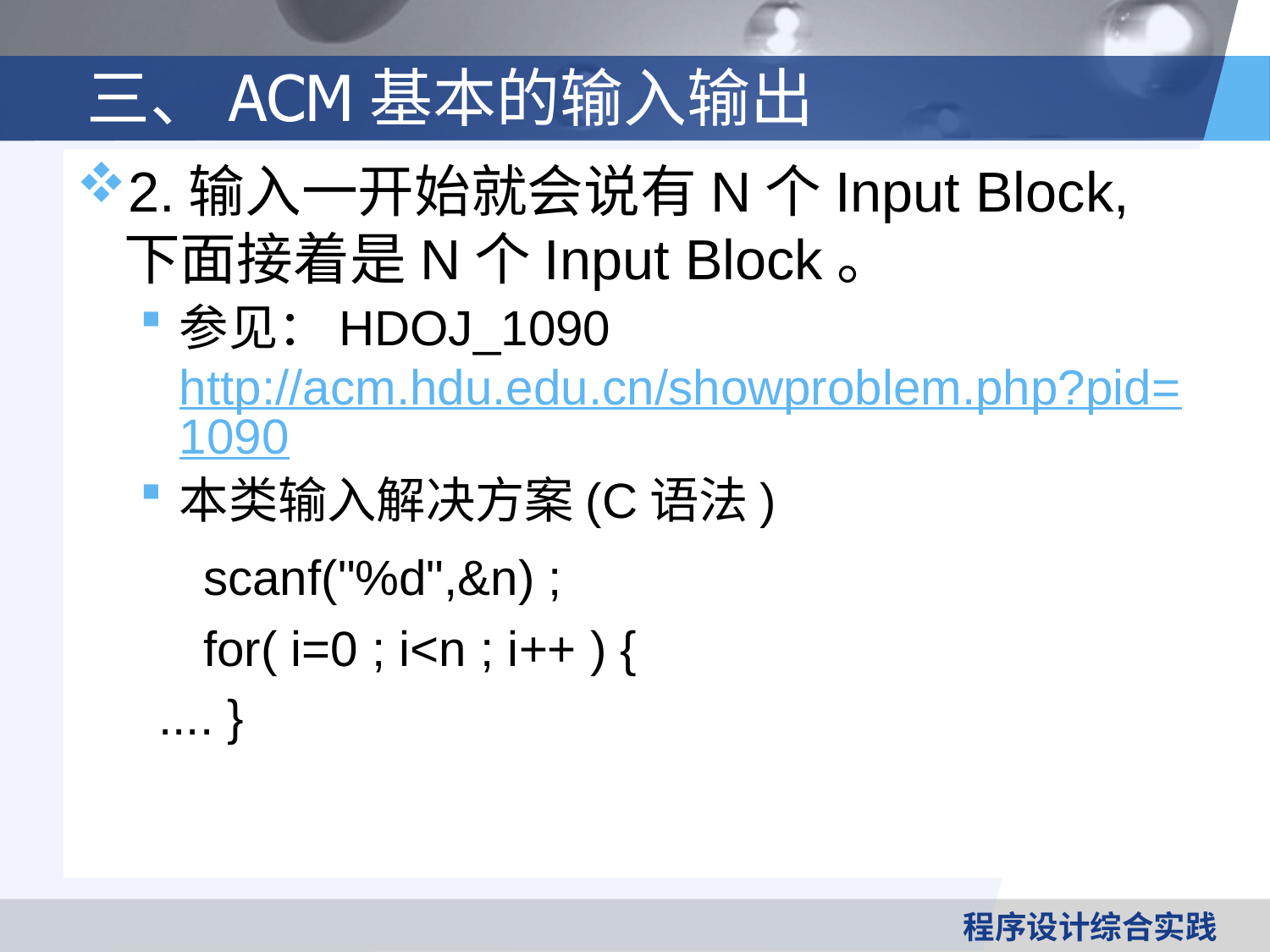

# 三、ACM基本的输入输出
2.输入一开始就会说有N个Input Block,下面接着是N个Input Block。
参见：HDOJ_1090 http://acm.hdu.edu.cn/showproblem.php?pid=1090
本类输入解决方案(C语法)
	scanf("%d",&n) ;
	for( i=0 ; i<n ; i++ ) {
      .... }